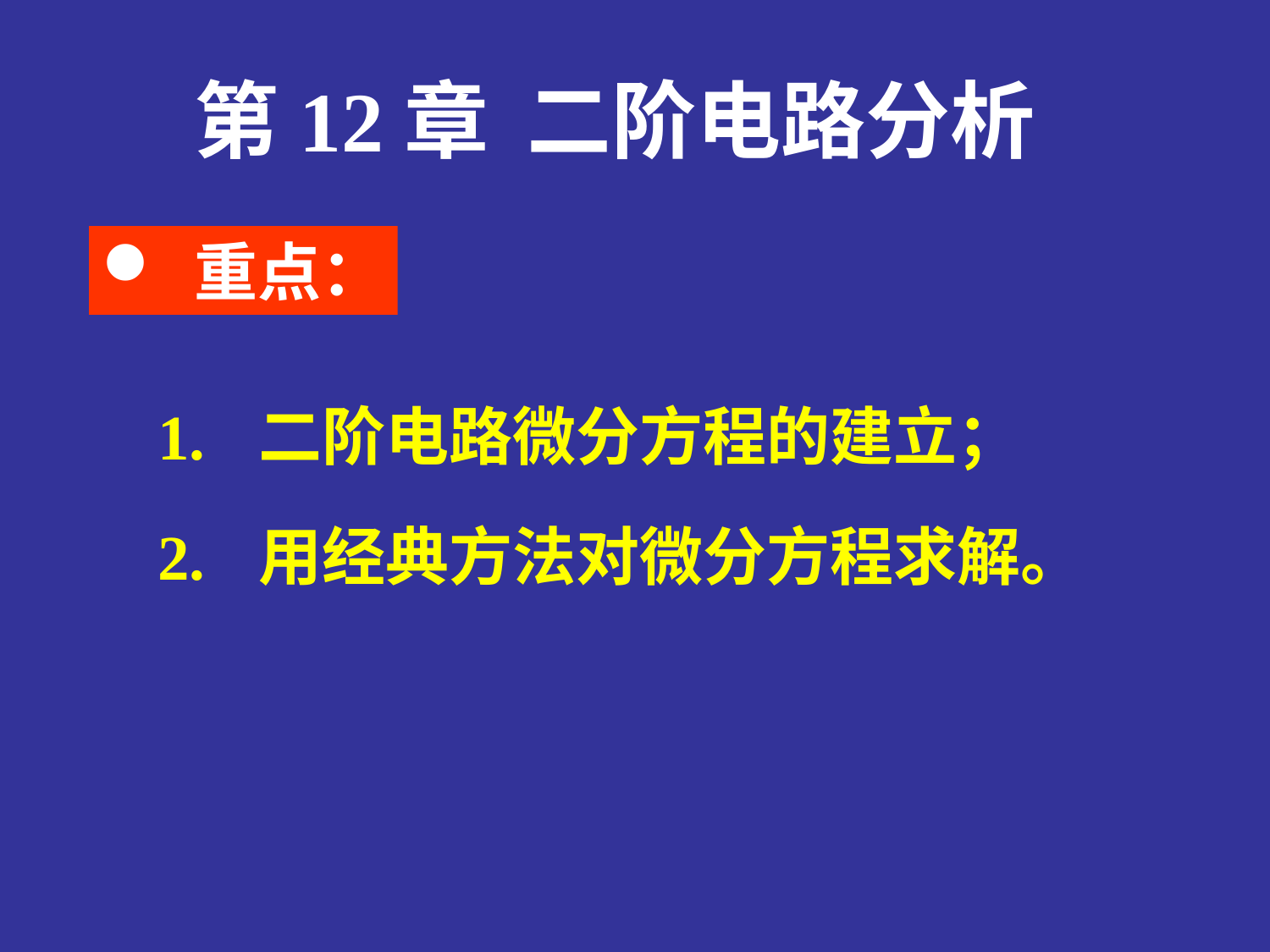

第12章  二阶电路分析
 重点：
1. 二阶电路微分方程的建立；
2. 用经典方法对微分方程求解。